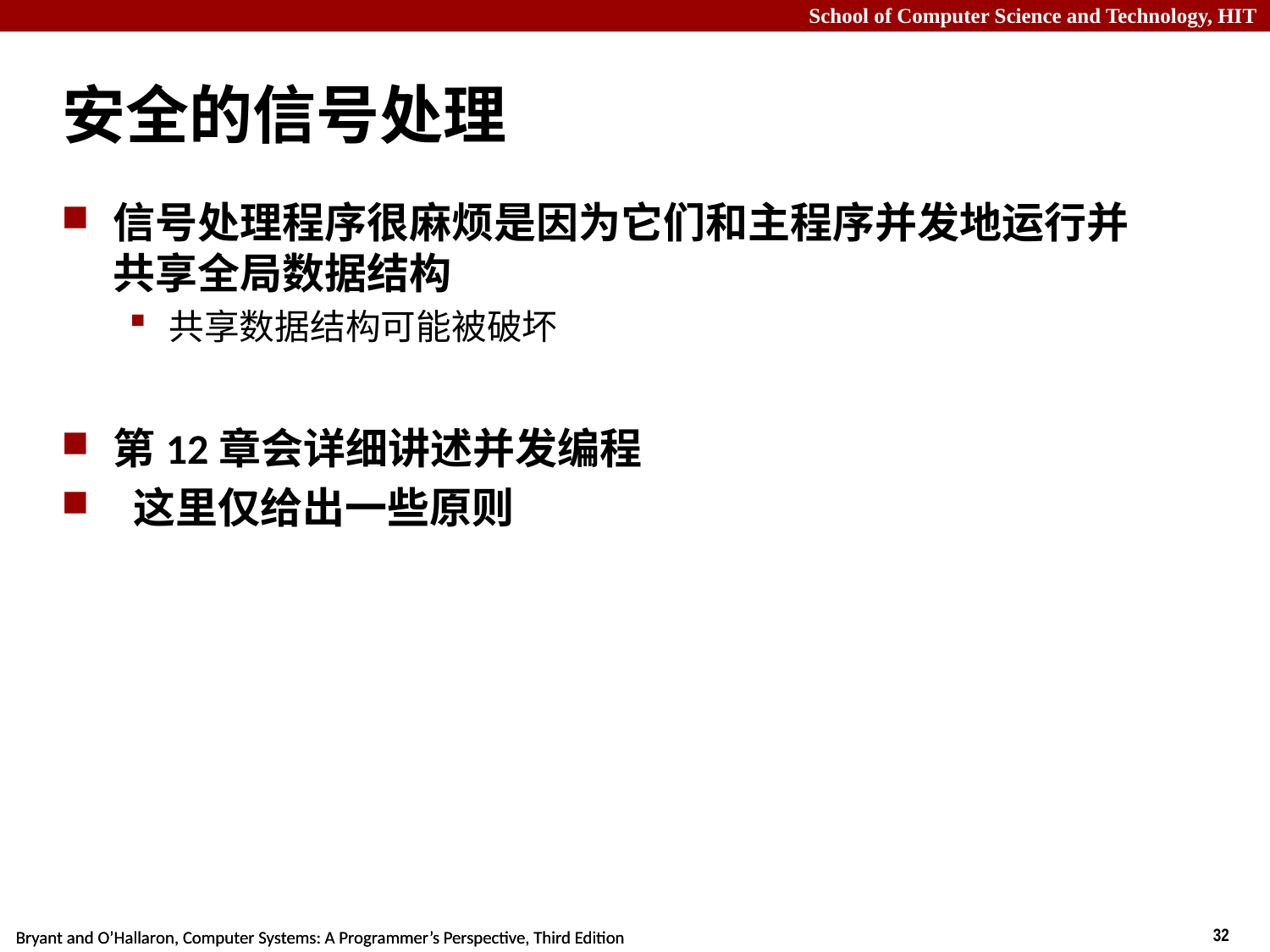

# 安全的信号处理
信号处理程序很麻烦是因为它们和主程序并发地运行并共享全局数据结构
共享数据结构可能被破坏

第12章会详细讲述并发编程
 这里仅给出一些原则